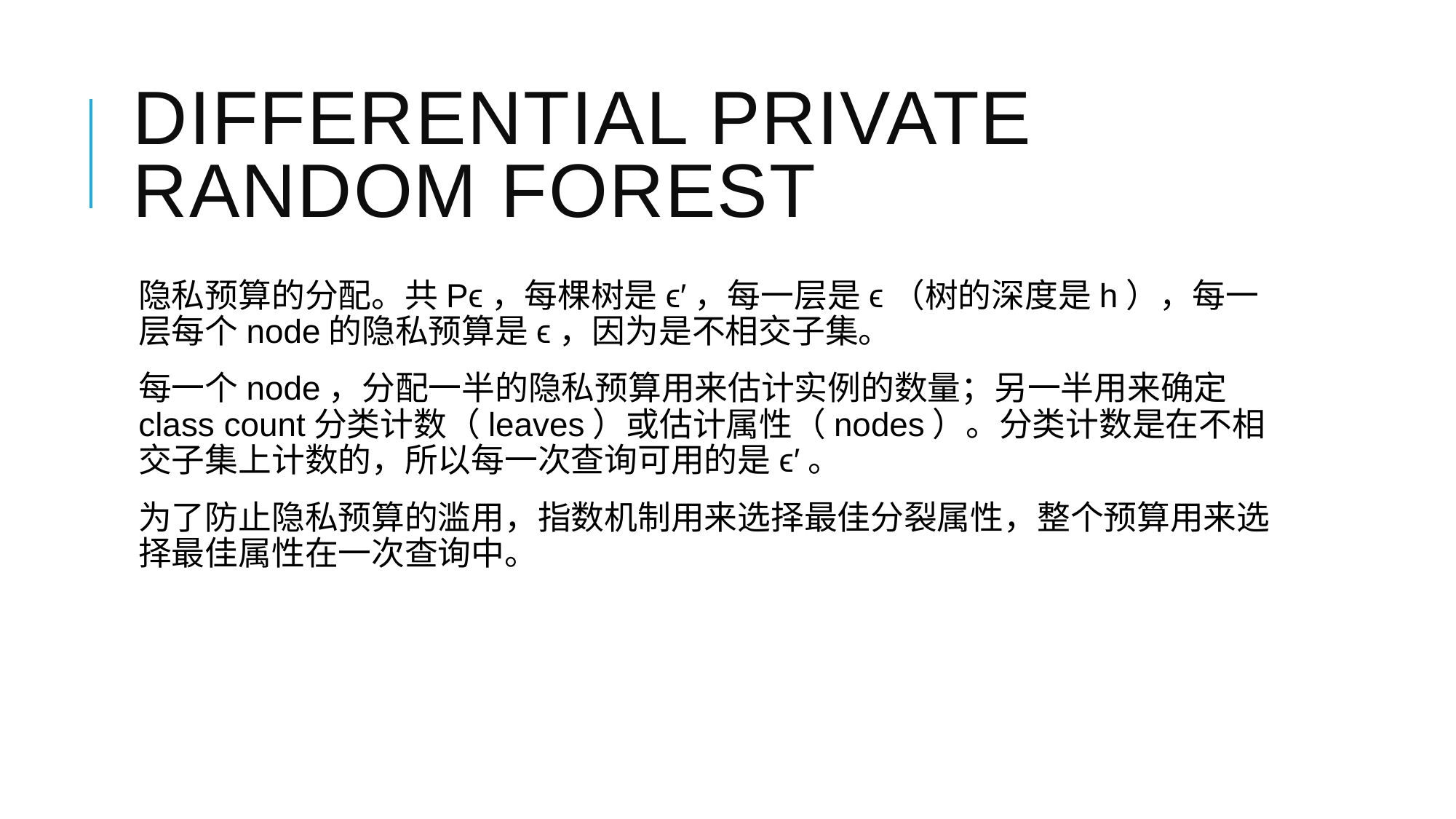

# DIFFERENTIAL PRIVATE RANDOM FOREST
隐私预算的分配。共Pϵ，每棵树是ϵ′，每一层是ϵ（树的深度是h），每一层每个node的隐私预算是ϵ，因为是不相交子集。
每一个node，分配一半的隐私预算用来估计实例的数量；另一半用来确定class count分类计数（leaves）或估计属性（nodes）。分类计数是在不相交子集上计数的，所以每一次查询可用的是ϵ′。
为了防止隐私预算的滥用，指数机制用来选择最佳分裂属性，整个预算用来选择最佳属性在一次查询中。